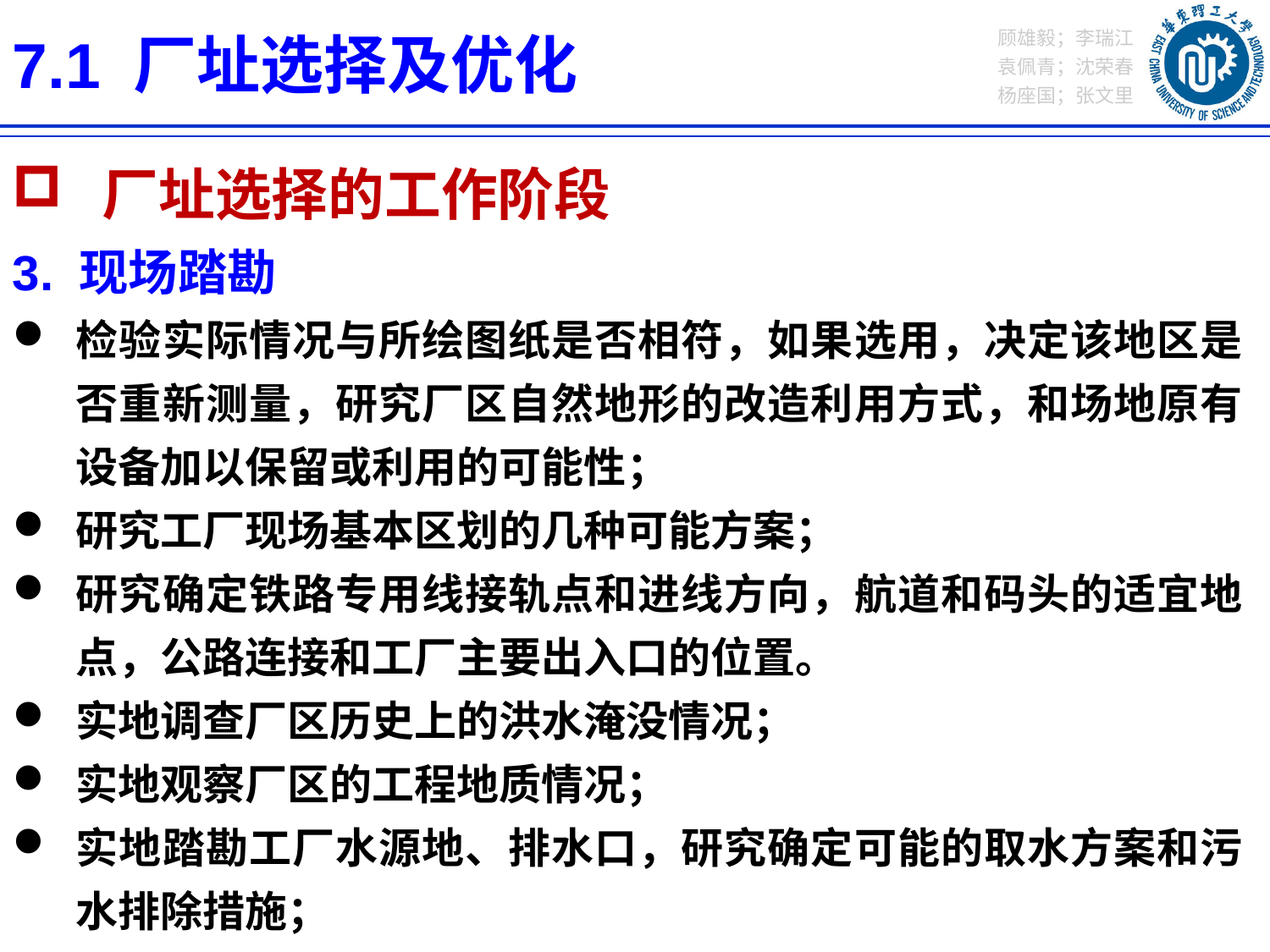

7.1 厂址选择及优化
 厂址选择的工作阶段
3. 现场踏勘
检验实际情况与所绘图纸是否相符，如果选用，决定该地区是否重新测量，研究厂区自然地形的改造利用方式，和场地原有设备加以保留或利用的可能性；
研究工厂现场基本区划的几种可能方案；
研究确定铁路专用线接轨点和进线方向，航道和码头的适宜地点，公路连接和工厂主要出入口的位置。
实地调查厂区历史上的洪水淹没情况；
实地观察厂区的工程地质情况；
实地踏勘工厂水源地、排水口，研究确定可能的取水方案和污水排除措施；